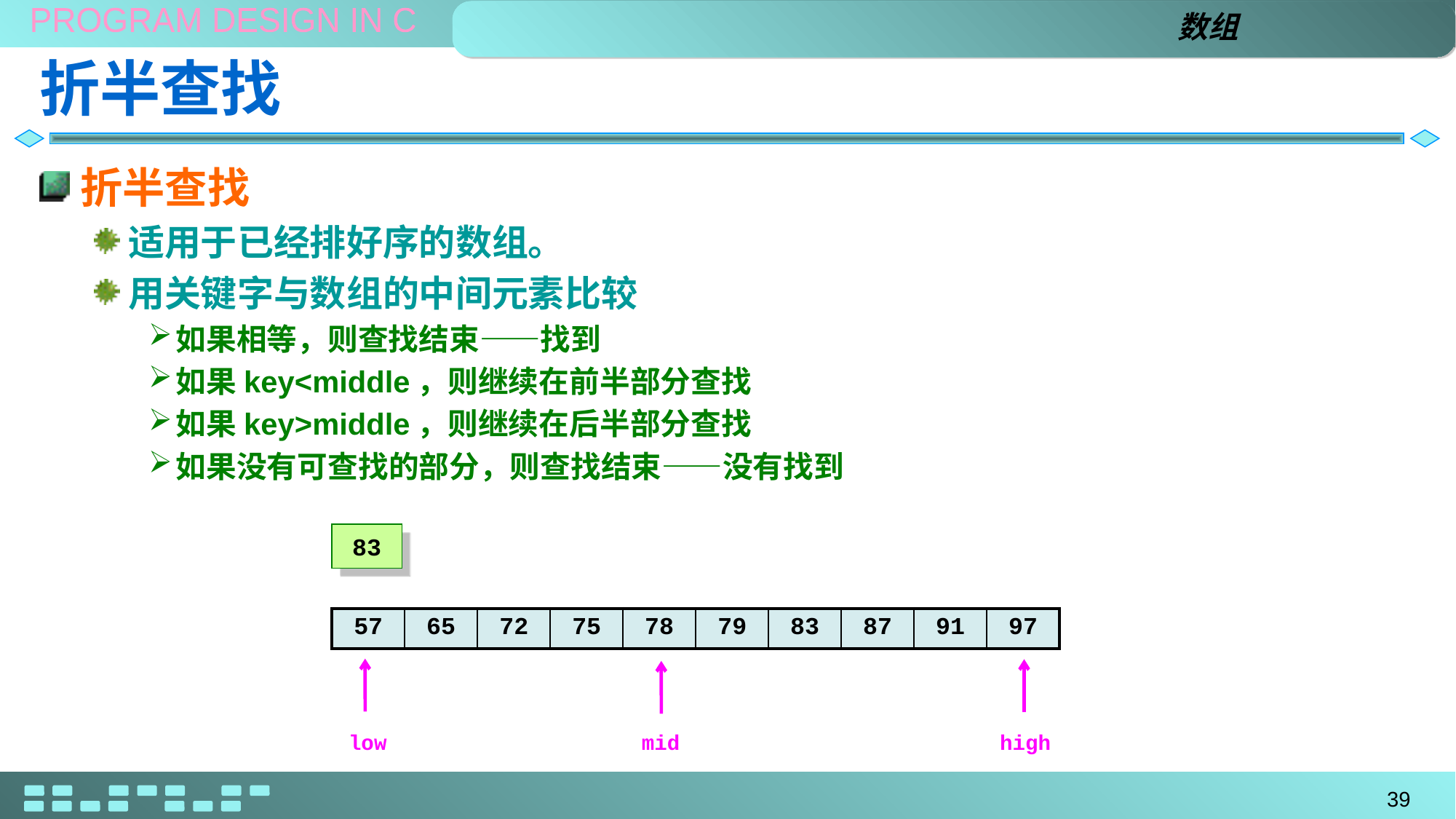

数组
# 折半查找
折半查找
适用于已经排好序的数组。
用关键字与数组的中间元素比较
如果相等，则查找结束——找到
如果key<middle，则继续在前半部分查找
如果key>middle，则继续在后半部分查找
如果没有可查找的部分，则查找结束——没有找到
83
| 57 | 65 | 72 | 75 | 78 | 79 | 83 | 87 | 91 | 97 |
| --- | --- | --- | --- | --- | --- | --- | --- | --- | --- |

low
mid
high
39